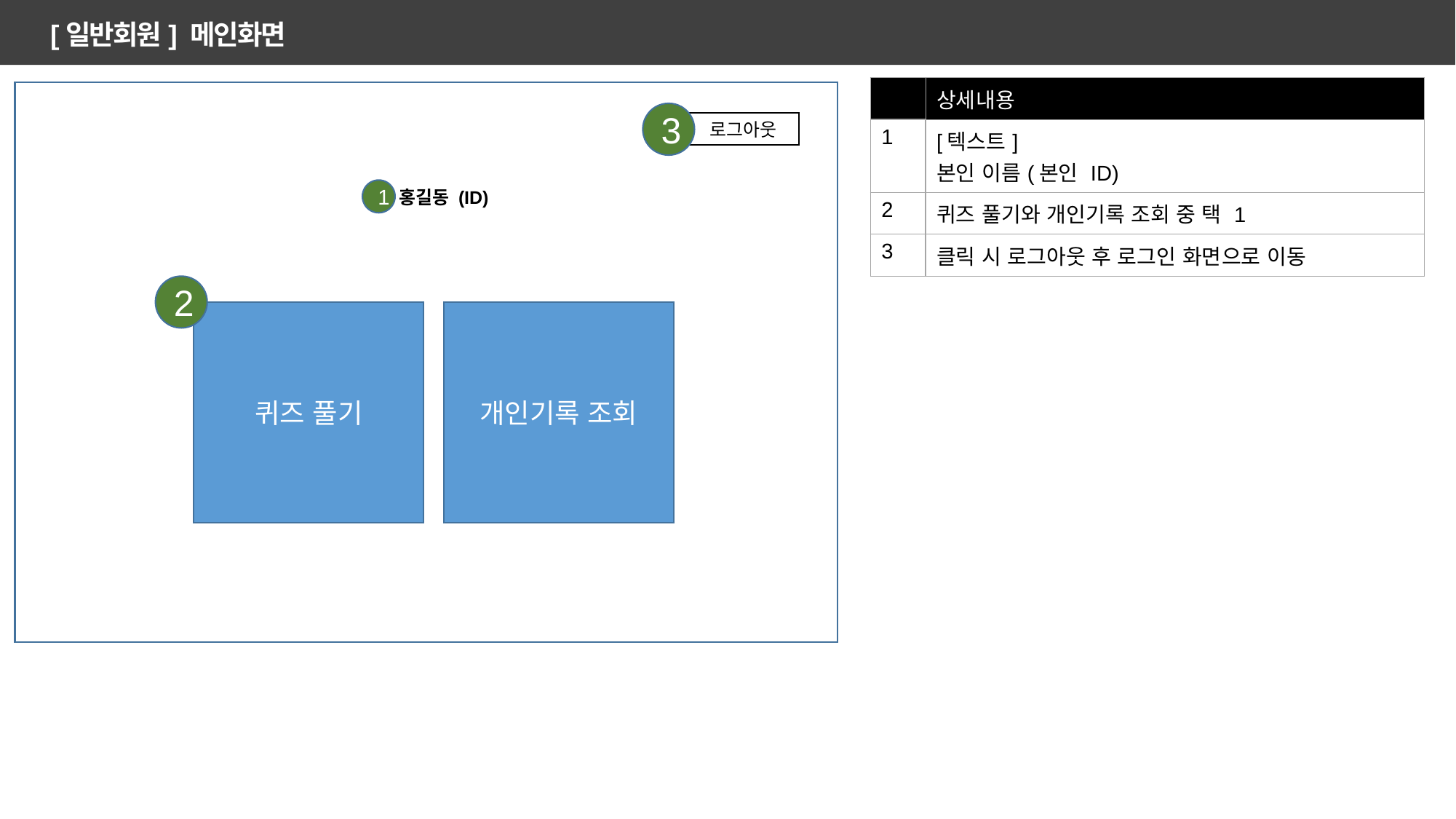

[일반회원] 메인화면
|  | 상세내용 |
| --- | --- |
| 1 | [텍스트] 본인 이름(본인 ID) |
| 2 | 퀴즈 풀기와 개인기록 조회 중 택 1 |
| 3 | 클릭 시 로그아웃 후 로그인 화면으로 이동 |

3
로그아웃
1
홍길동 (ID)
2
퀴즈 풀기
개인기록 조회